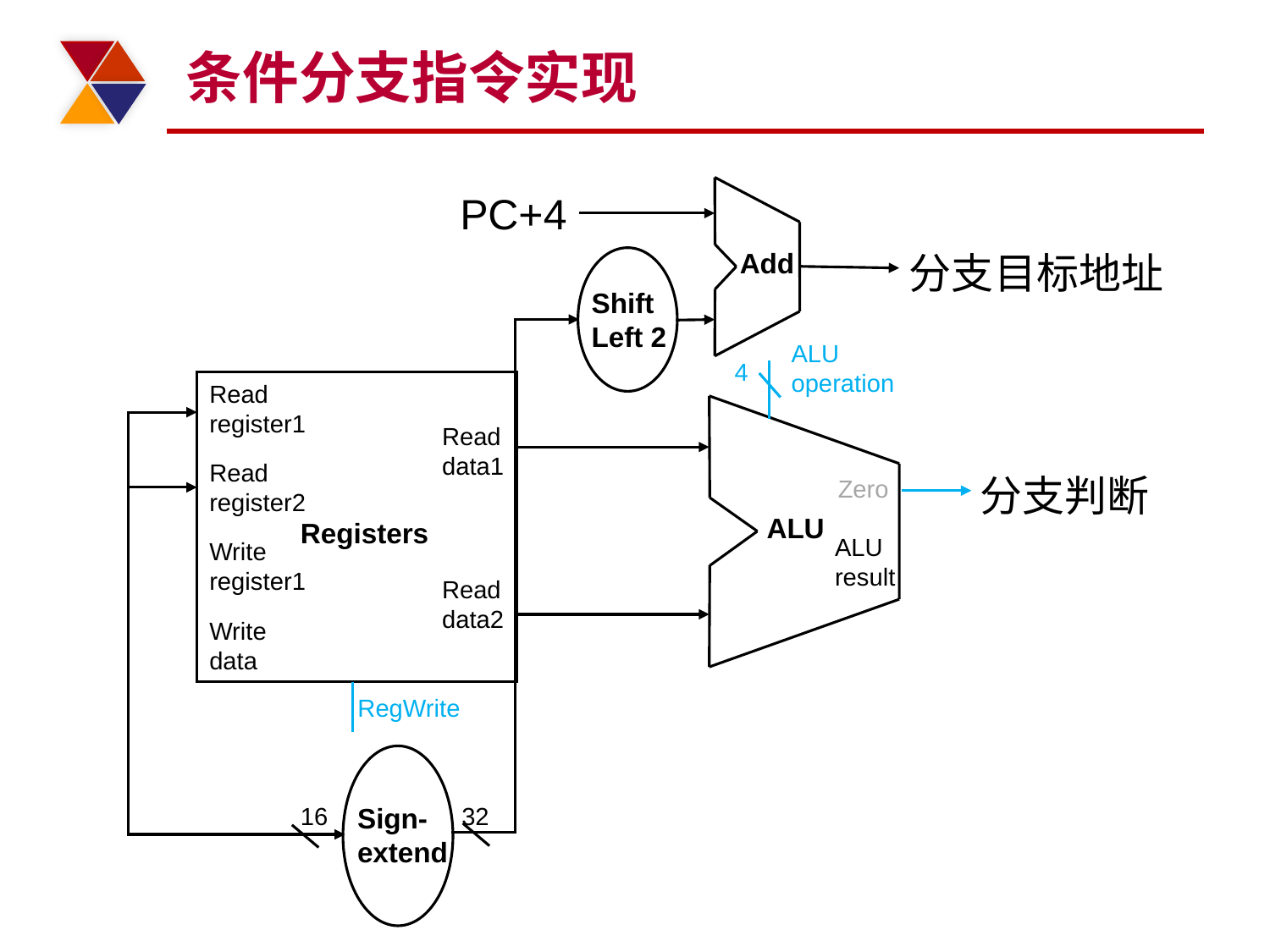

# 条件分支指令实现

Add
PC+4
分支目标地址

Shift
Left 2
ALU operation
4

Zero
ALU
ALU
result

Read
register1
Read
data1
Read
register2
Registers
Write
register1
Read
data2
Write
data
分支判断
RegWrite

Sign-
extend
16
32